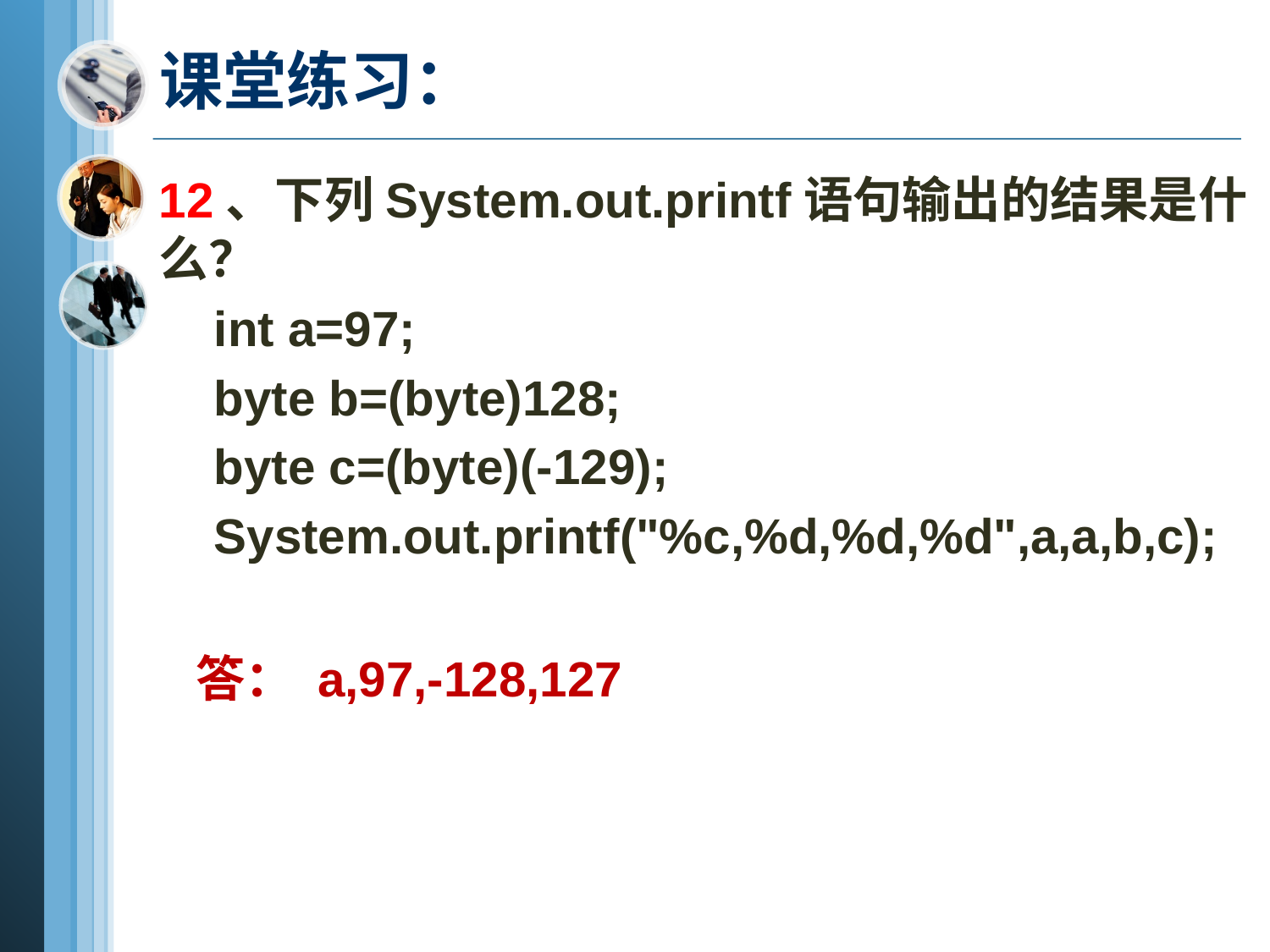

# 课堂练习：
12、下列System.out.printf语句输出的结果是什么？
    int a=97;
    byte b=(byte)128;
    byte c=(byte)(-129);
    System.out.printf("%c,%d,%d,%d",a,a,b,c);
答： a,97,-128,127